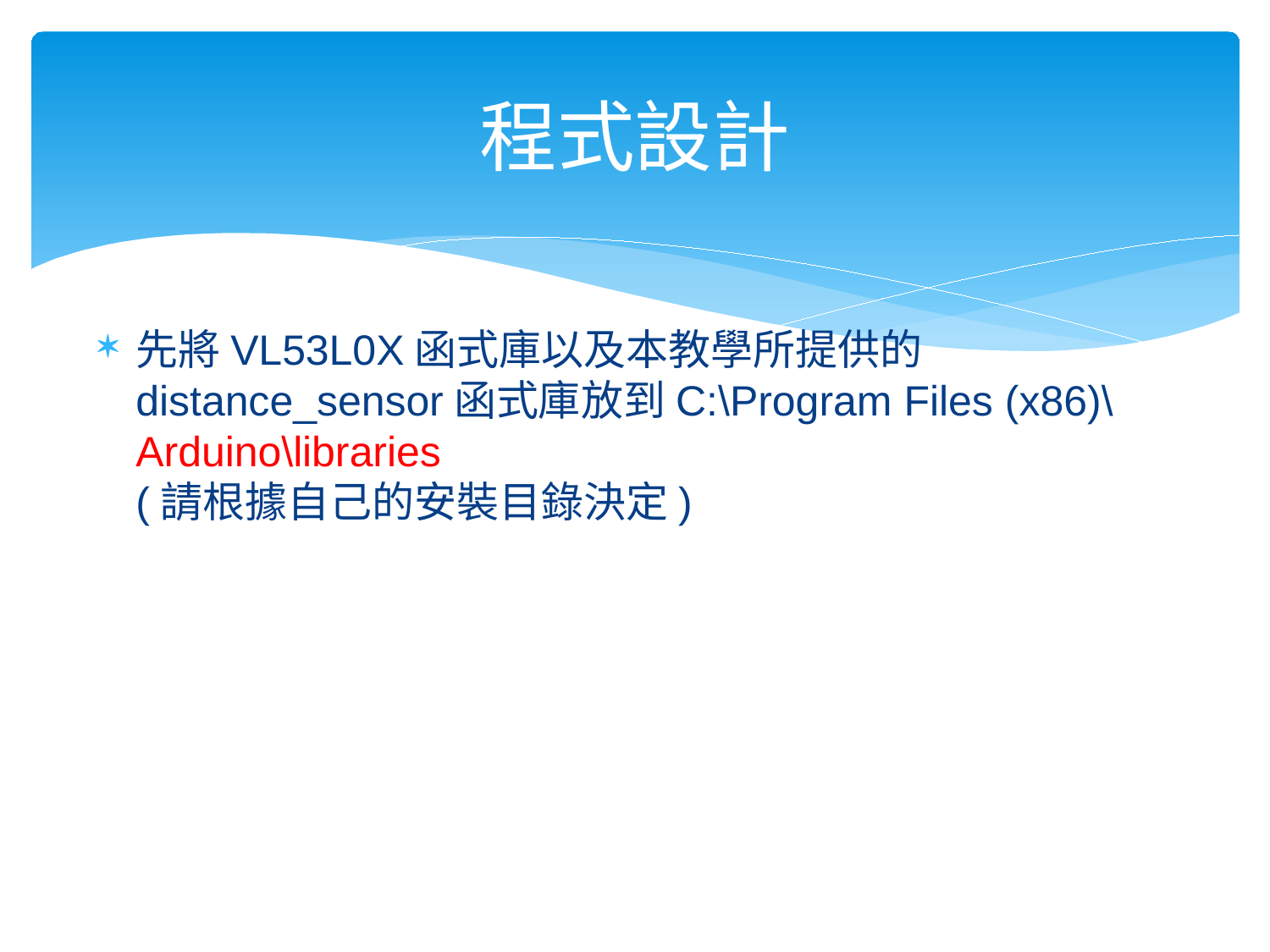

# 程式設計
先將VL53L0X函式庫以及本教學所提供的distance_sensor函式庫放到C:\Program Files (x86)\Arduino\libraries
(請根據自己的安裝目錄決定)